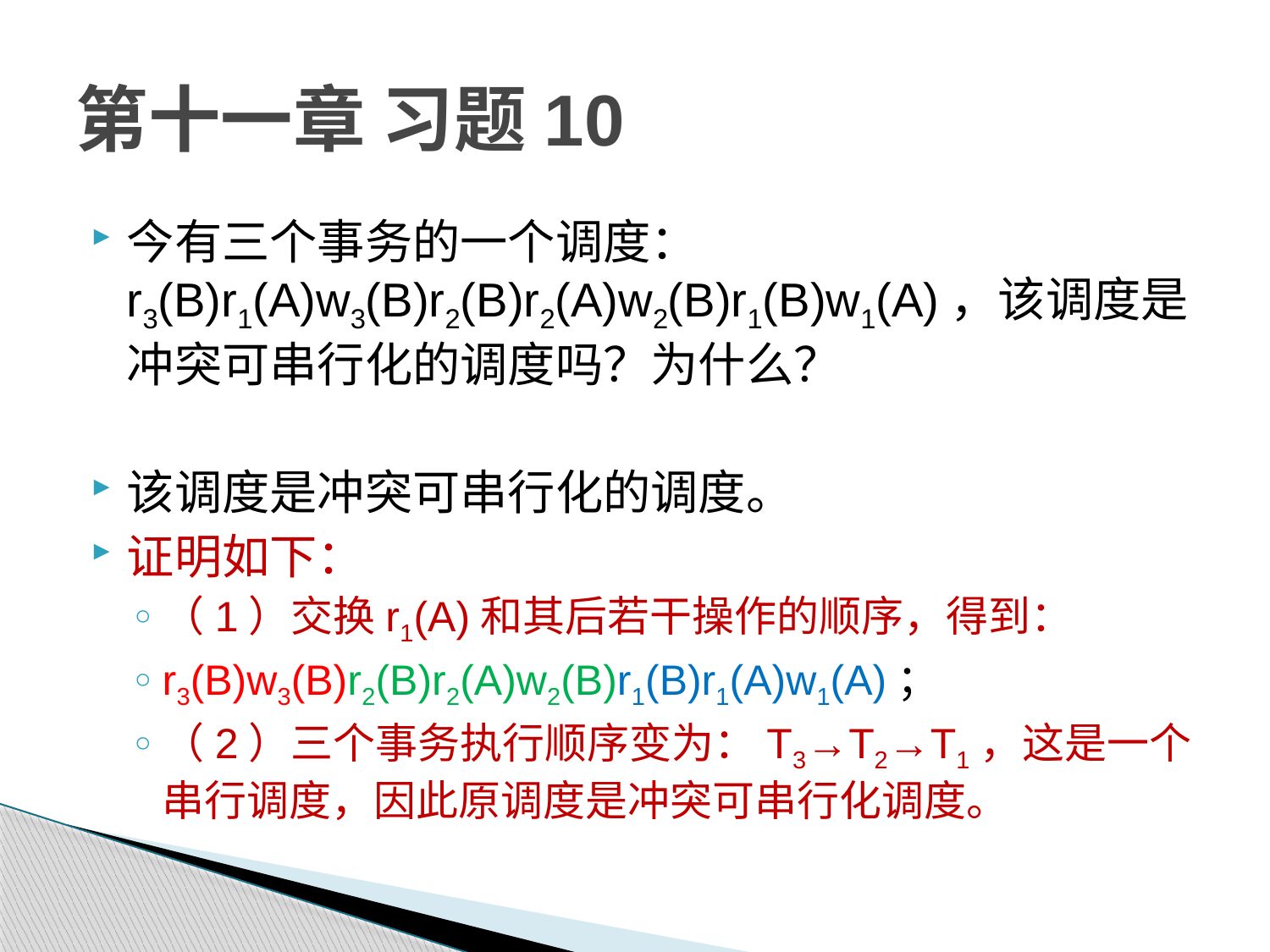

# 第十一章 习题10
今有三个事务的一个调度：r3(B)r1(A)w3(B)r2(B)r2(A)w2(B)r1(B)w1(A)，该调度是冲突可串行化的调度吗？为什么？

该调度是冲突可串行化的调度。
证明如下：
（1）交换r1(A)和其后若干操作的顺序，得到：
r3(B)w3(B)r2(B)r2(A)w2(B)r1(B)r1(A)w1(A)；
（2）三个事务执行顺序变为：T3→T2→T1，这是一个串行调度，因此原调度是冲突可串行化调度。